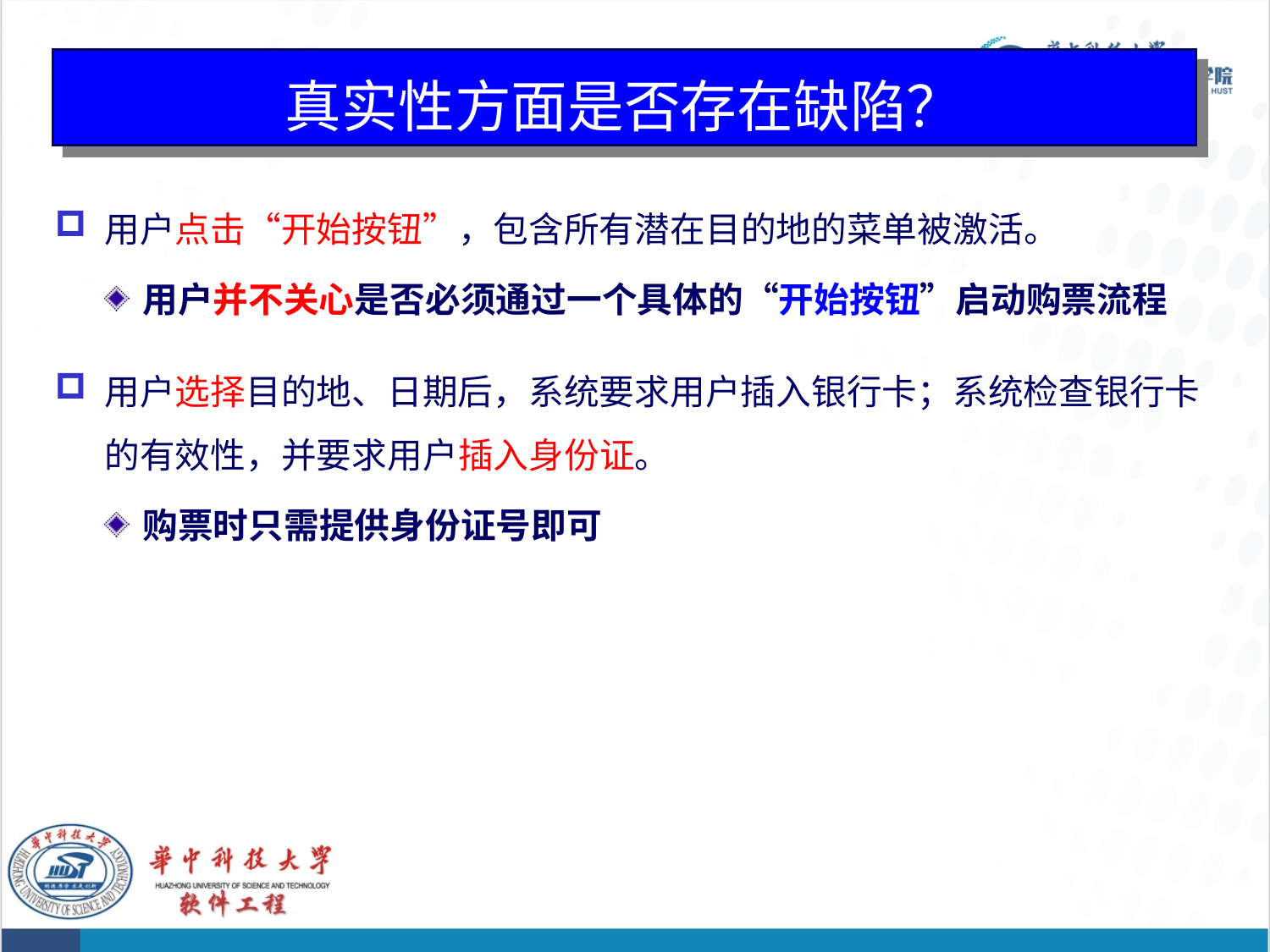

# 真实性方面是否存在缺陷？
用户点击“开始按钮”，包含所有潜在目的地的菜单被激活。
用户并不关心是否必须通过一个具体的“开始按钮”启动购票流程
用户选择目的地、日期后，系统要求用户插入银行卡；系统检查银行卡的有效性，并要求用户插入身份证。
购票时只需提供身份证号即可